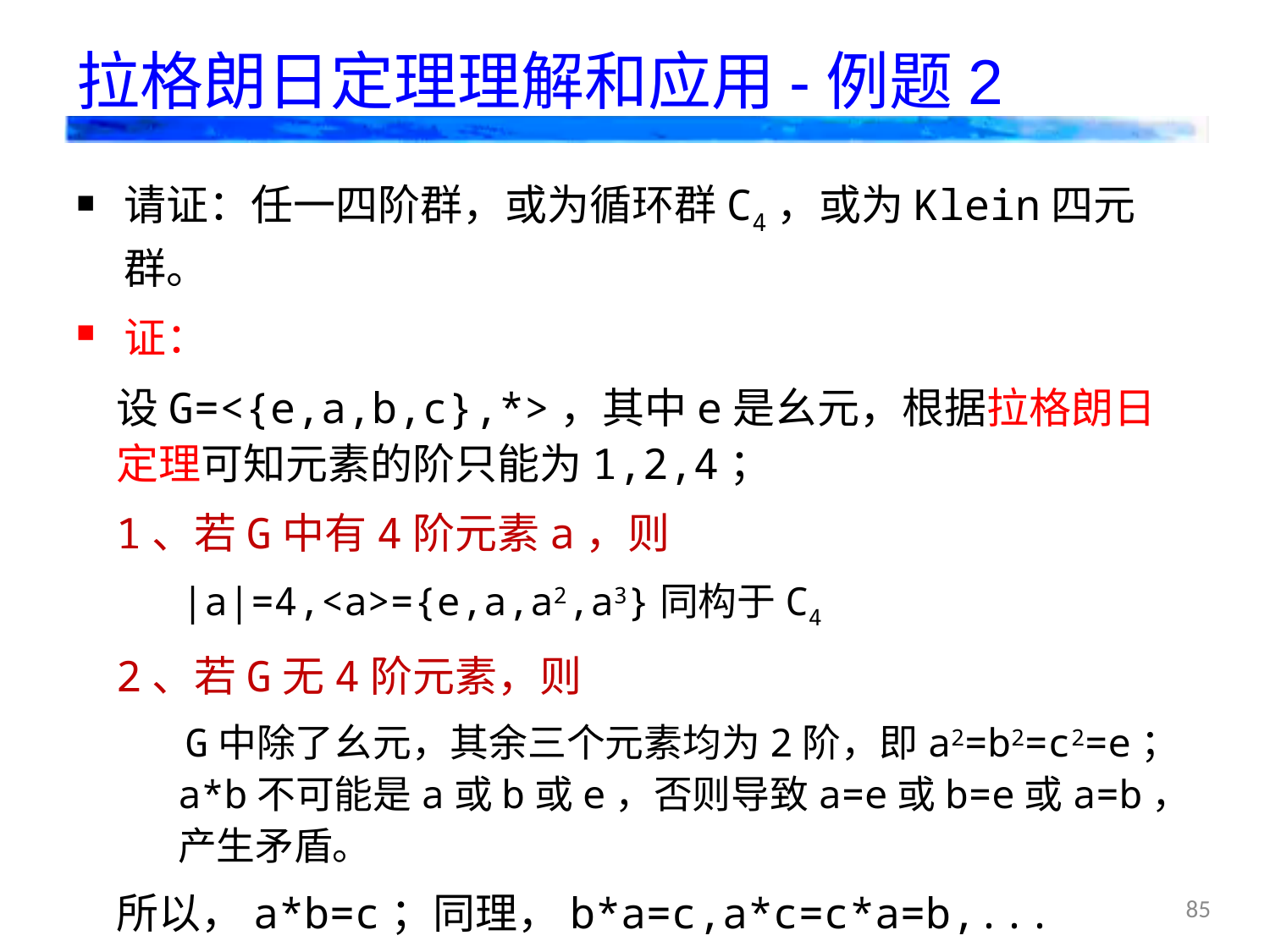

# 拉格朗日定理理解和应用-例题2
请证：任一四阶群，或为循环群C4，或为Klein四元群。
证：
设G=<{e,a,b,c},*>，其中e是幺元，根据拉格朗日定理可知元素的阶只能为1,2,4；
1、若G中有4阶元素a，则
|a|=4,<a>={e,a,a2,a3}同构于C4
2、若G无4阶元素，则
G中除了幺元，其余三个元素均为2阶，即a2=b2=c2=e；a*b不可能是a或b或e，否则导致a=e或b=e或a=b，产生矛盾。
所以，a*b=c；同理，b*a=c,a*c=c*a=b,...
故，G为Klein四元群。

85